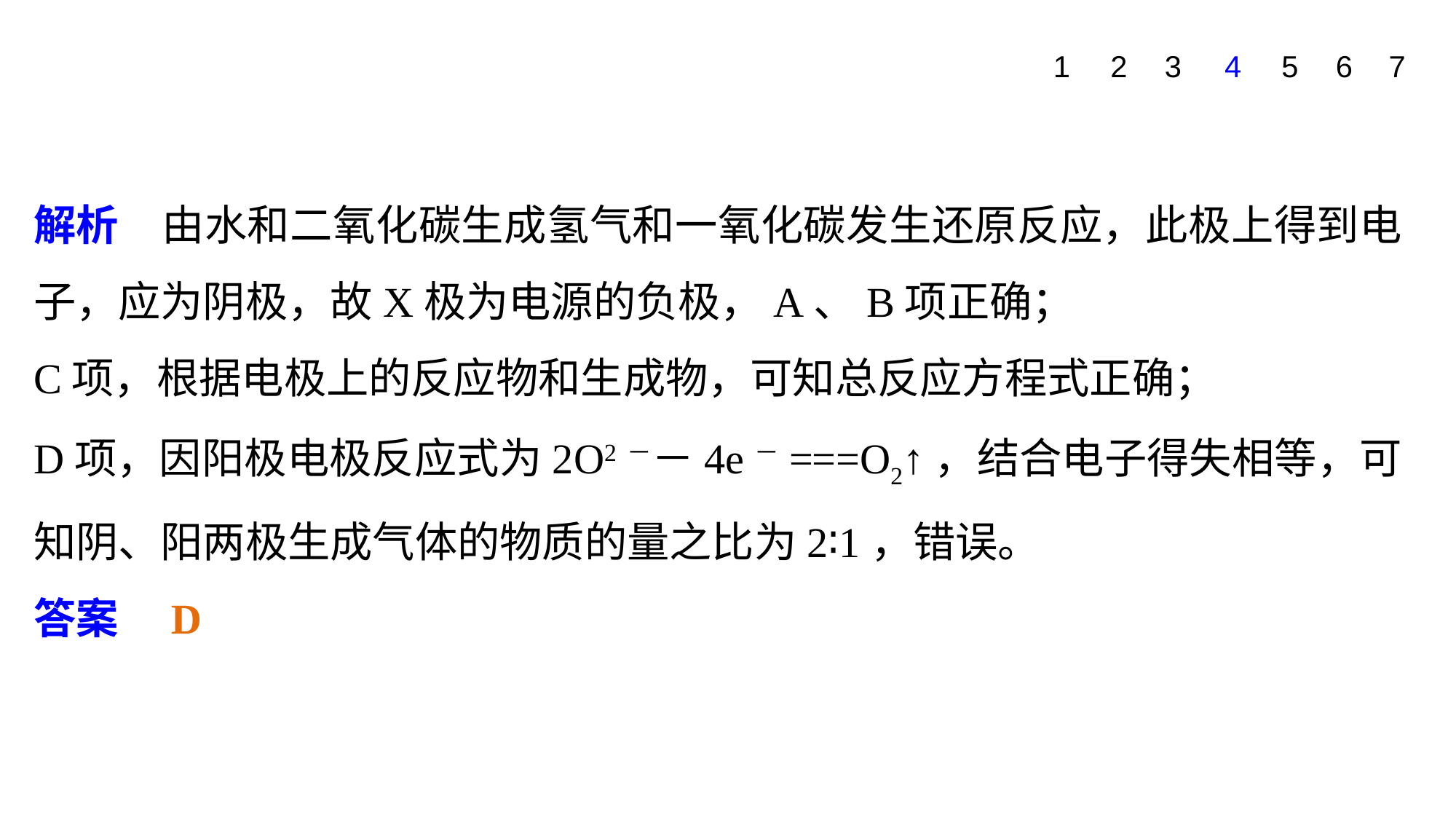

7
1
2
3
4
5
6

解析　由水和二氧化碳生成氢气和一氧化碳发生还原反应，此极上得到电子，应为阴极，故X极为电源的负极，A、B项正确；
C项，根据电极上的反应物和生成物，可知总反应方程式正确；
D项，因阳极电极反应式为2O2－－4e－===O2↑，结合电子得失相等，可知阴、阳两极生成气体的物质的量之比为2∶1，错误。
答案　D